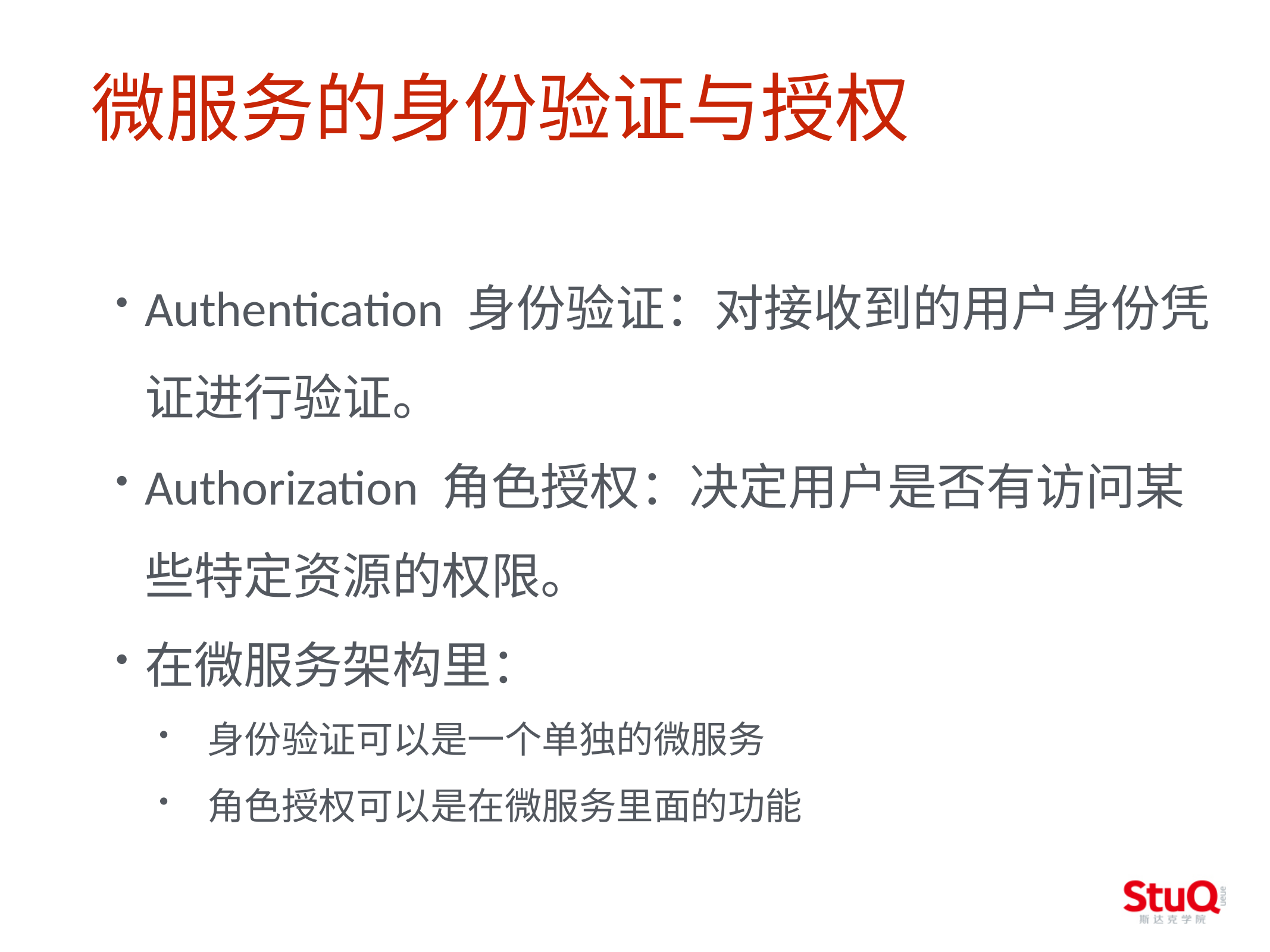

微服务的身份验证与授权
Authentication 身份验证：对接收到的用户身份凭证进行验证。
Authorization 角色授权：决定用户是否有访问某些特定资源的权限。
在微服务架构里：
身份验证可以是一个单独的微服务
角色授权可以是在微服务里面的功能